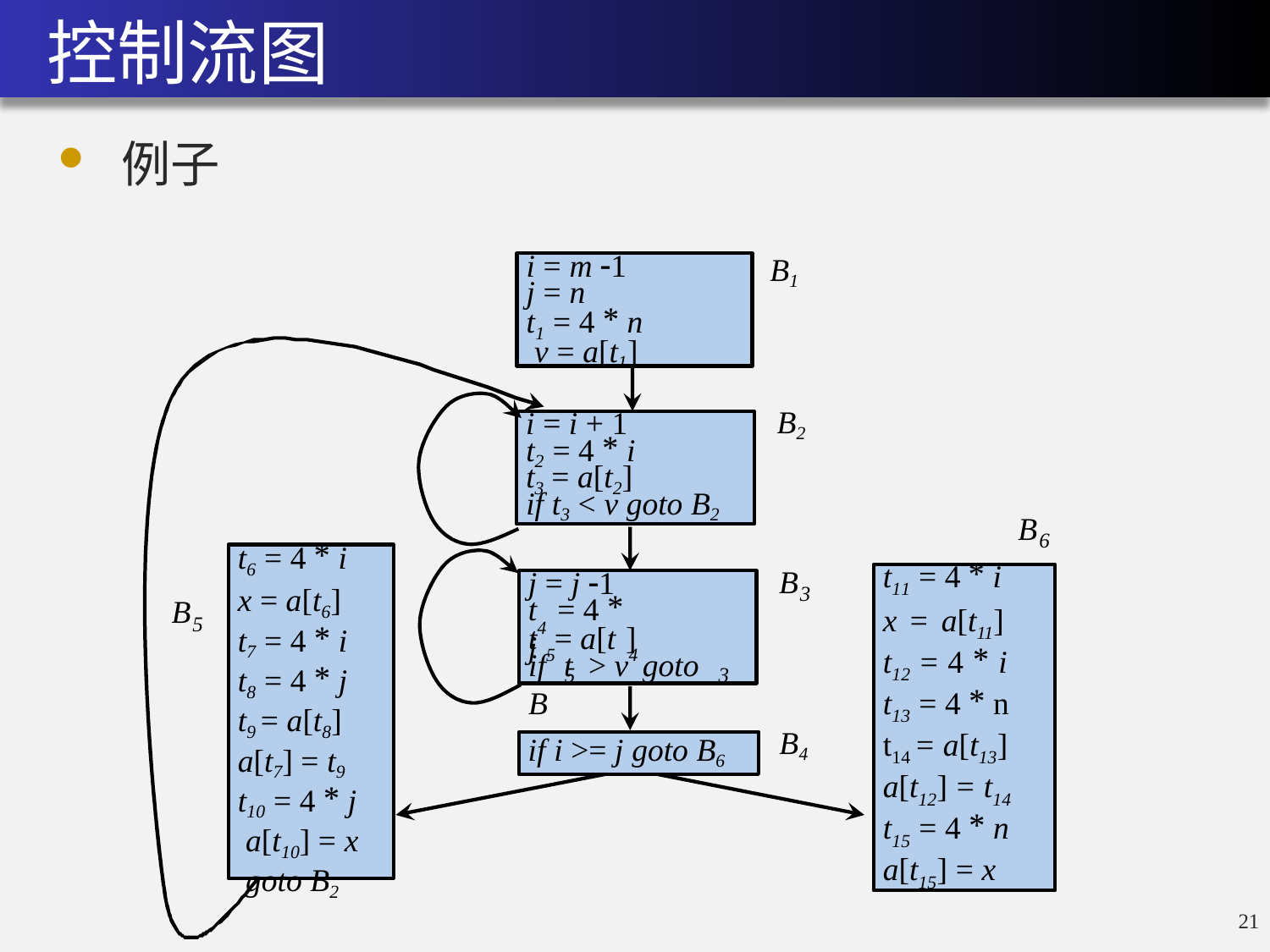

控制流图
例子
# i = m −1
B1

j = n
t1 = 4 * n  v = a[t1]

B2
i = i + 1

t2 = 4 * i
t3 = a[t2]
if t3 < v goto B2
B
6

t6 = 4 * i
x = a[t6]  t7 = 4 * i  t8 = 4 * j  t9 = a[t8]  a[t7] = t9  t10 = 4 * j  a[t10] = x  goto B2
B
j = j −1
t11 = 4 * i
x = a[t11]  t12 = 4 * i  t13 = 4 * n  t14 = a[t13]  a[t12] = t14  t15 = 4 * n  a[t15] = x

3
t	= 4 * j
B
5
t4 = a[t ]
if5 t	> v4 goto B
5	3
B4
if i >= j goto B6
21